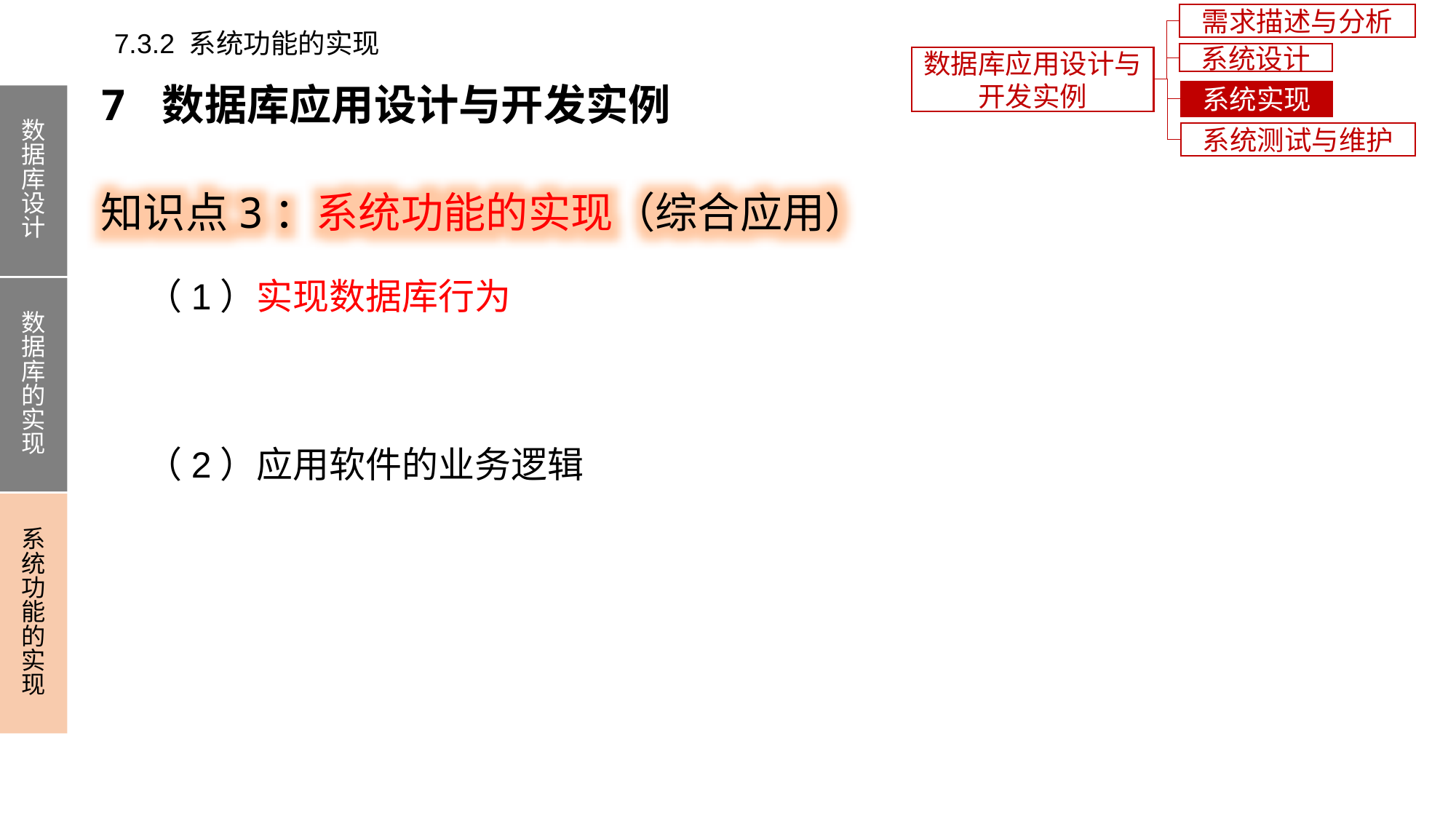

需求描述与分析
7.3.2 系统功能的实现
系统设计
数据库应用设计与开发实例
7 数据库应用设计与开发实例
系统实现
数据库设计
数据库的实现
系统功能的实现
系统测试与维护
知识点3：系统功能的实现（综合应用）
（1）实现数据库行为

（2）应用软件的业务逻辑